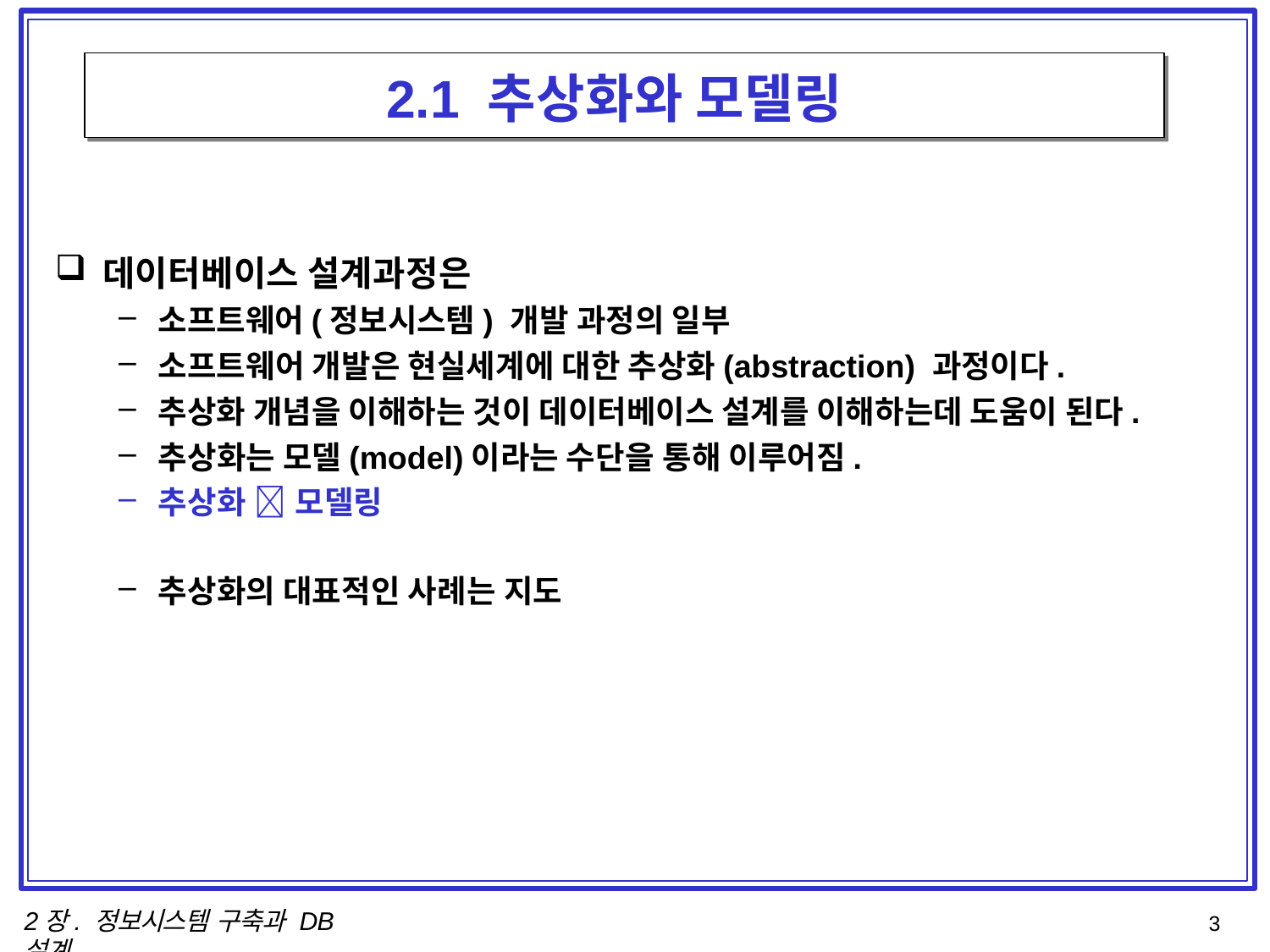

# 2.1 추상화와 모델링
데이터베이스 설계과정은
소프트웨어(정보시스템) 개발 과정의 일부
소프트웨어 개발은 현실세계에 대한 추상화(abstraction) 과정이다.
추상화 개념을 이해하는 것이 데이터베이스 설계를 이해하는데 도움이 된다.
추상화는 모델(model)이라는 수단을 통해 이루어짐.
추상화 ≅ 모델링

추상화의 대표적인 사례는 지도
2장. 정보시스템 구축과 DB설계
3